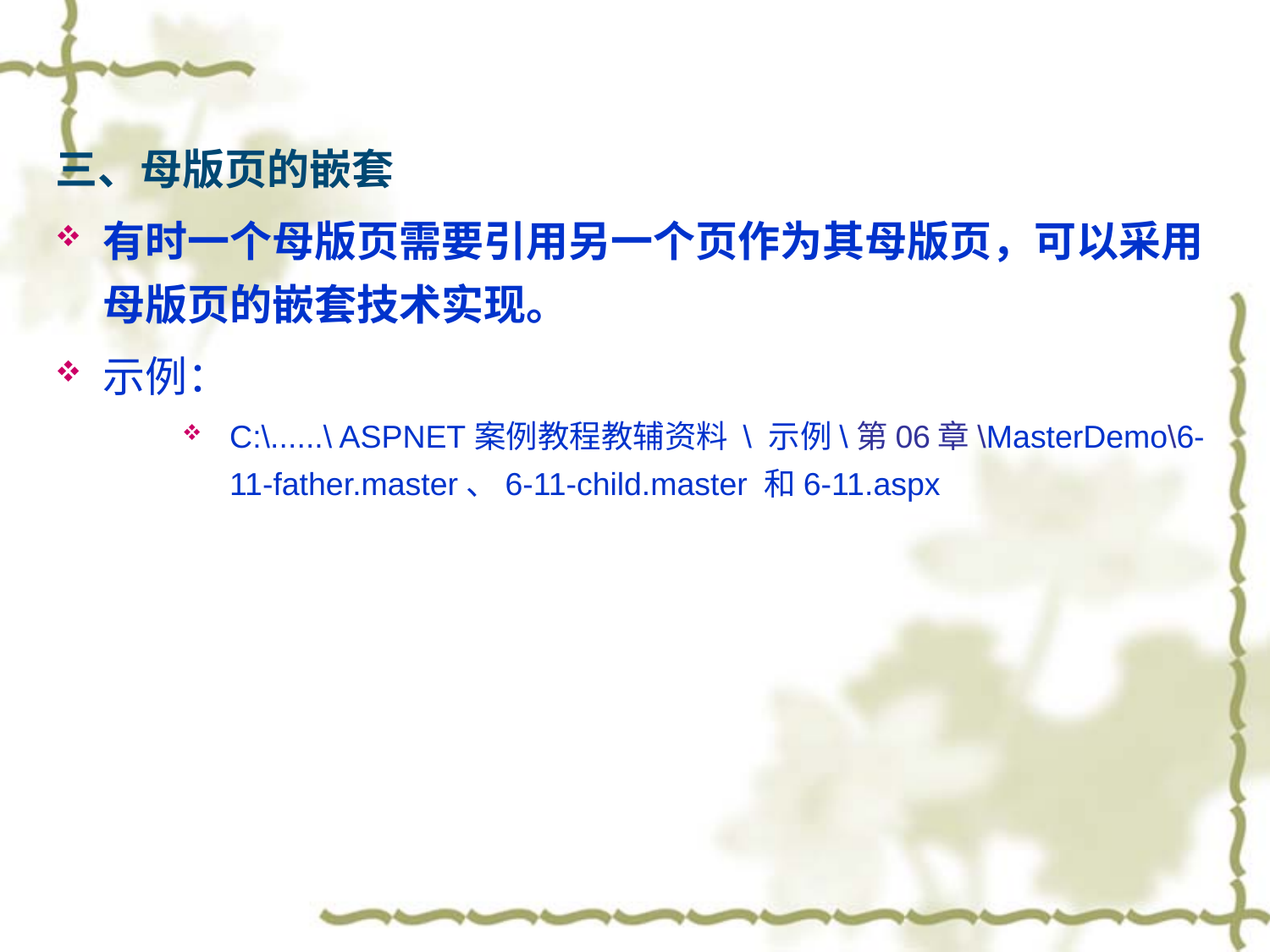

三、母版页的嵌套
有时一个母版页需要引用另一个页作为其母版页，可以采用母版页的嵌套技术实现。
示例：
C:\......\ ASPNET案例教程教辅资料 \ 示例\第06章\MasterDemo\6-11-father.master、6-11-child.master 和6-11.aspx